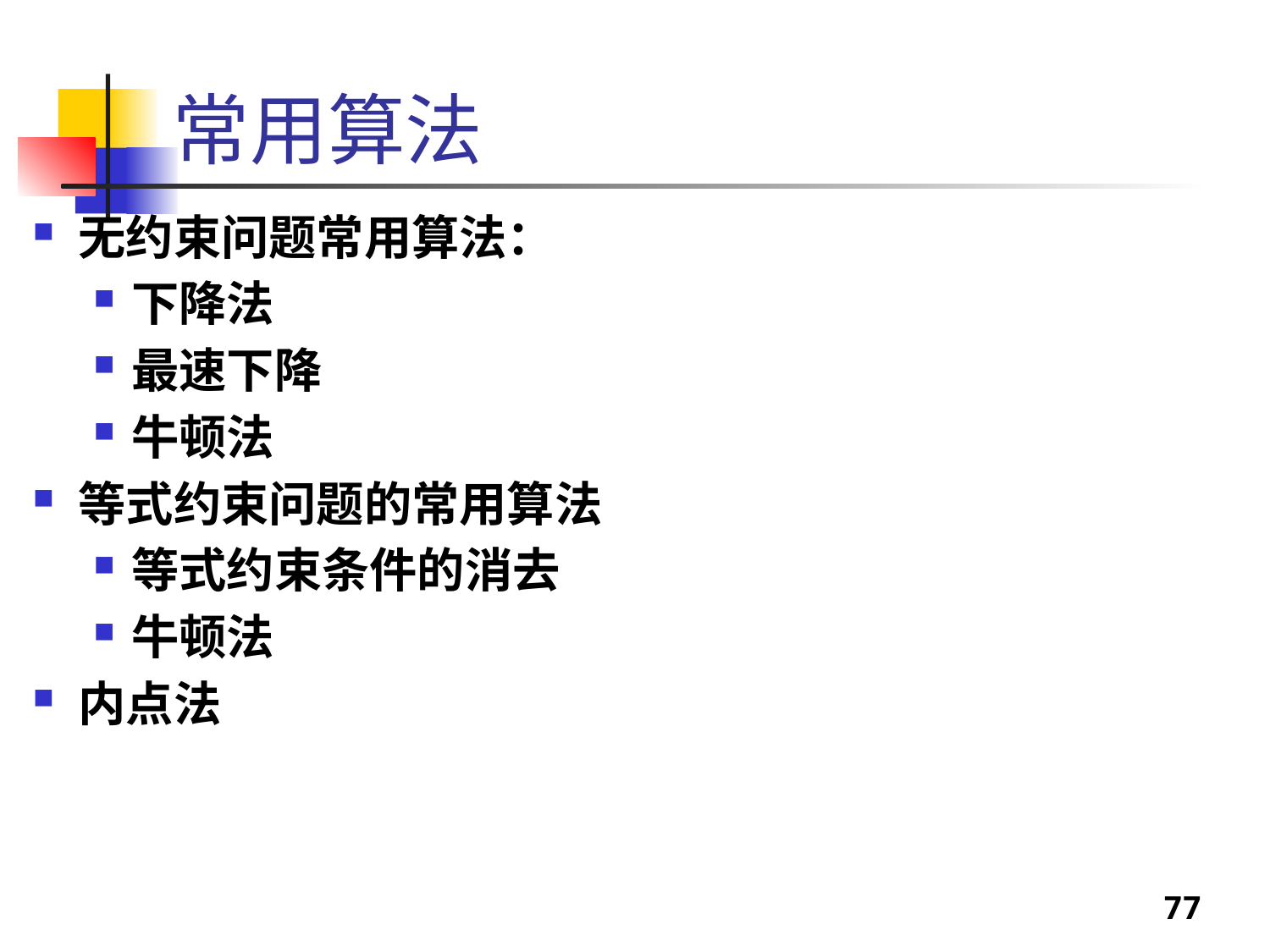

# 常用算法
无约束问题常用算法：
下降法
最速下降
牛顿法
等式约束问题的常用算法
等式约束条件的消去
牛顿法
内点法
77